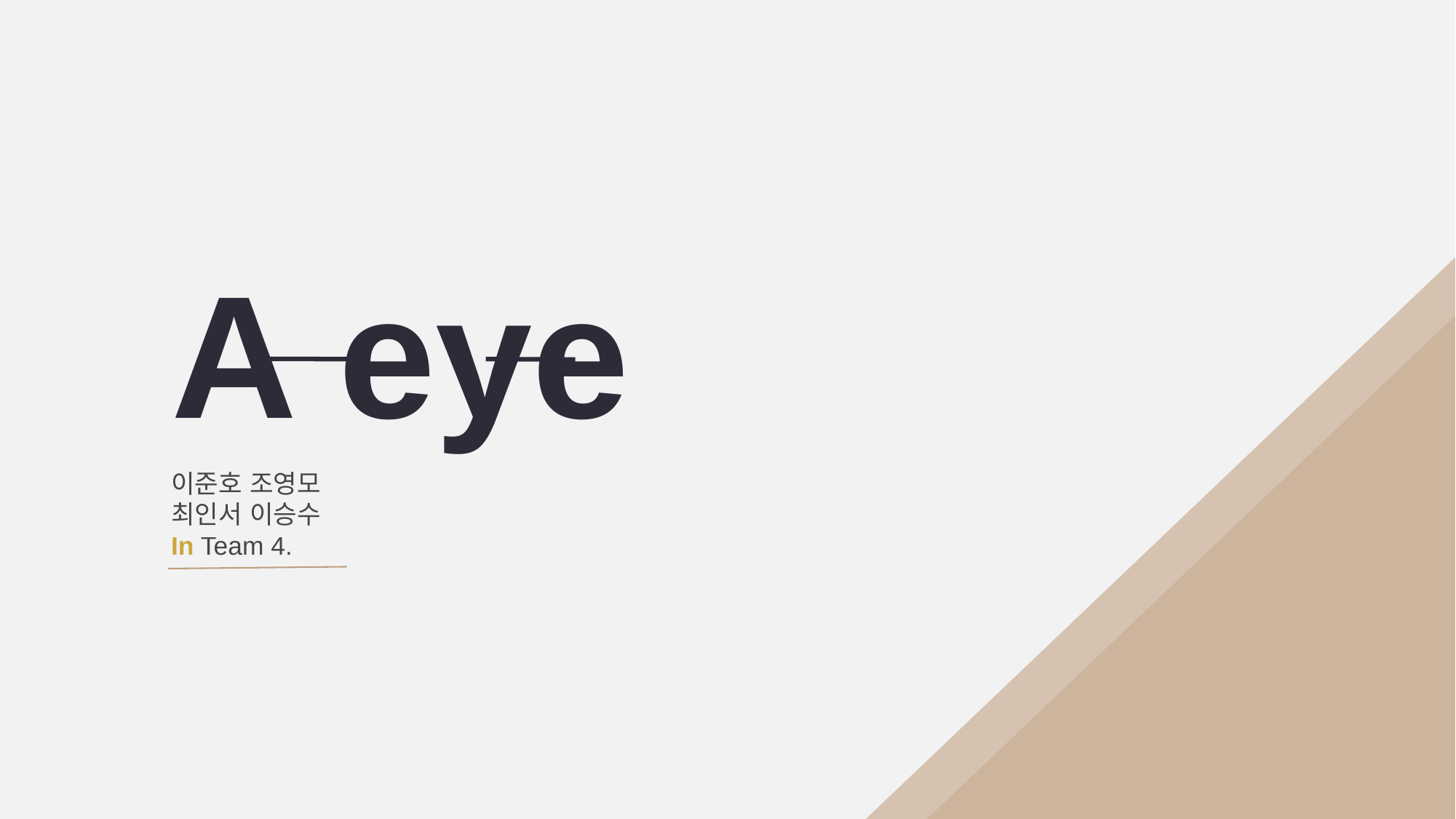

A eye

이준호 조영모
최인서 이승수
In Team 4.